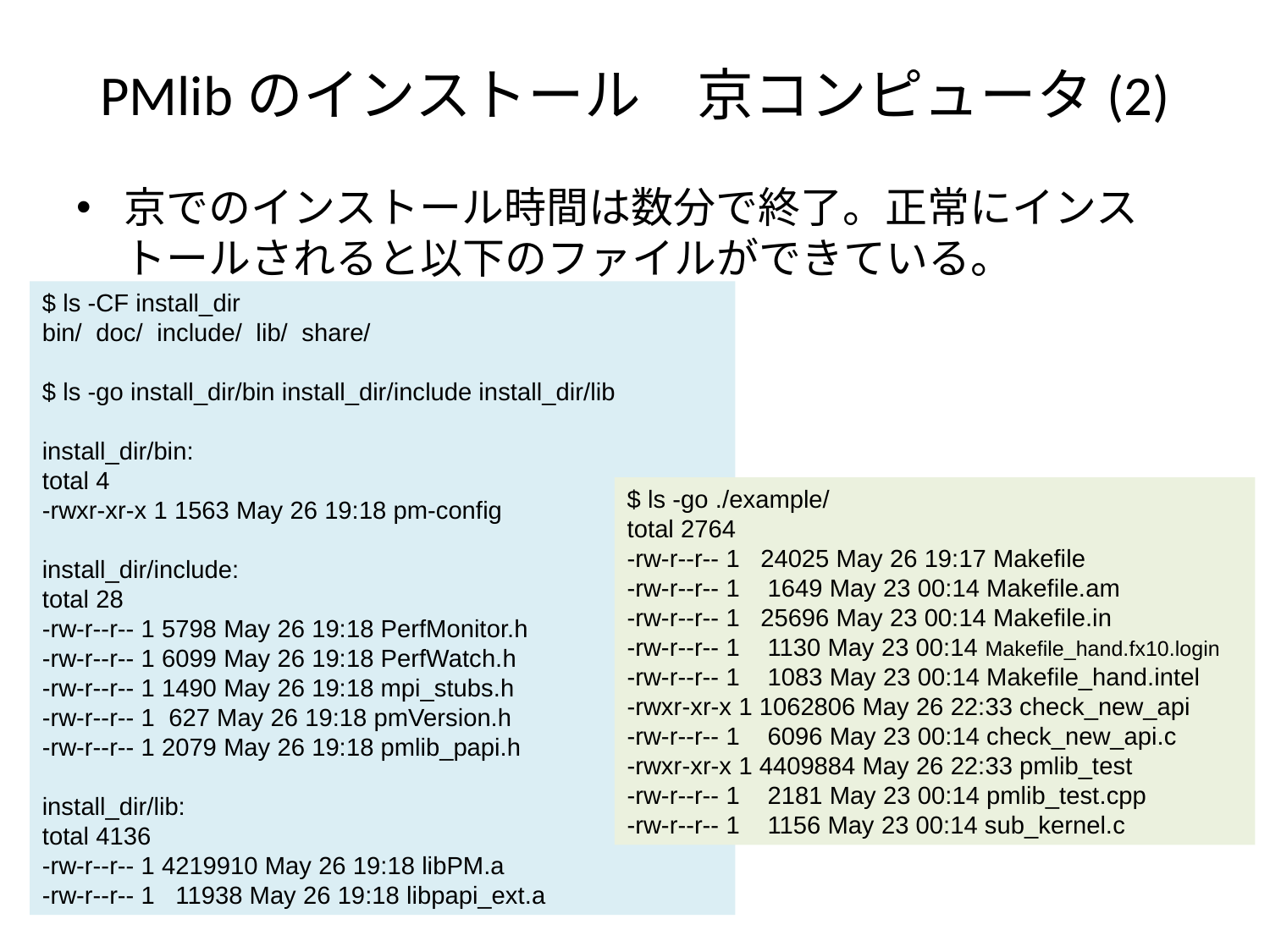

# PMlibのインストール　京コンピュータ(2)
京でのインストール時間は数分で終了。正常にインストールされると以下のファイルができている。
$ ls -CF install_dir
bin/  doc/  include/  lib/  share/

$ ls -go install_dir/bin install_dir/include install_dir/lib

install_dir/bin:
total 4
-rwxr-xr-x 1 1563 May 26 19:18 pm-config

install_dir/include:
total 28
-rw-r--r-- 1 5798 May 26 19:18 PerfMonitor.h
-rw-r--r-- 1 6099 May 26 19:18 PerfWatch.h
-rw-r--r-- 1 1490 May 26 19:18 mpi_stubs.h
-rw-r--r-- 1  627 May 26 19:18 pmVersion.h
-rw-r--r-- 1 2079 May 26 19:18 pmlib_papi.h

install_dir/lib:
total 4136
-rw-r--r-- 1 4219910 May 26 19:18 libPM.a
-rw-r--r-- 1   11938 May 26 19:18 libpapi_ext.a
$ ls -go ./example/
total 2764
-rw-r--r-- 1   24025 May 26 19:17 Makefile
-rw-r--r-- 1    1649 May 23 00:14 Makefile.am
-rw-r--r-- 1   25696 May 23 00:14 Makefile.in
-rw-r--r-- 1    1130 May 23 00:14 Makefile_hand.fx10.login
-rw-r--r-- 1    1083 May 23 00:14 Makefile_hand.intel
-rwxr-xr-x 1 1062806 May 26 22:33 check_new_api
-rw-r--r-- 1    6096 May 23 00:14 check_new_api.c
-rwxr-xr-x 1 4409884 May 26 22:33 pmlib_test
-rw-r--r-- 1    2181 May 23 00:14 pmlib_test.cpp
-rw-r--r-- 1    1156 May 23 00:14 sub_kernel.c